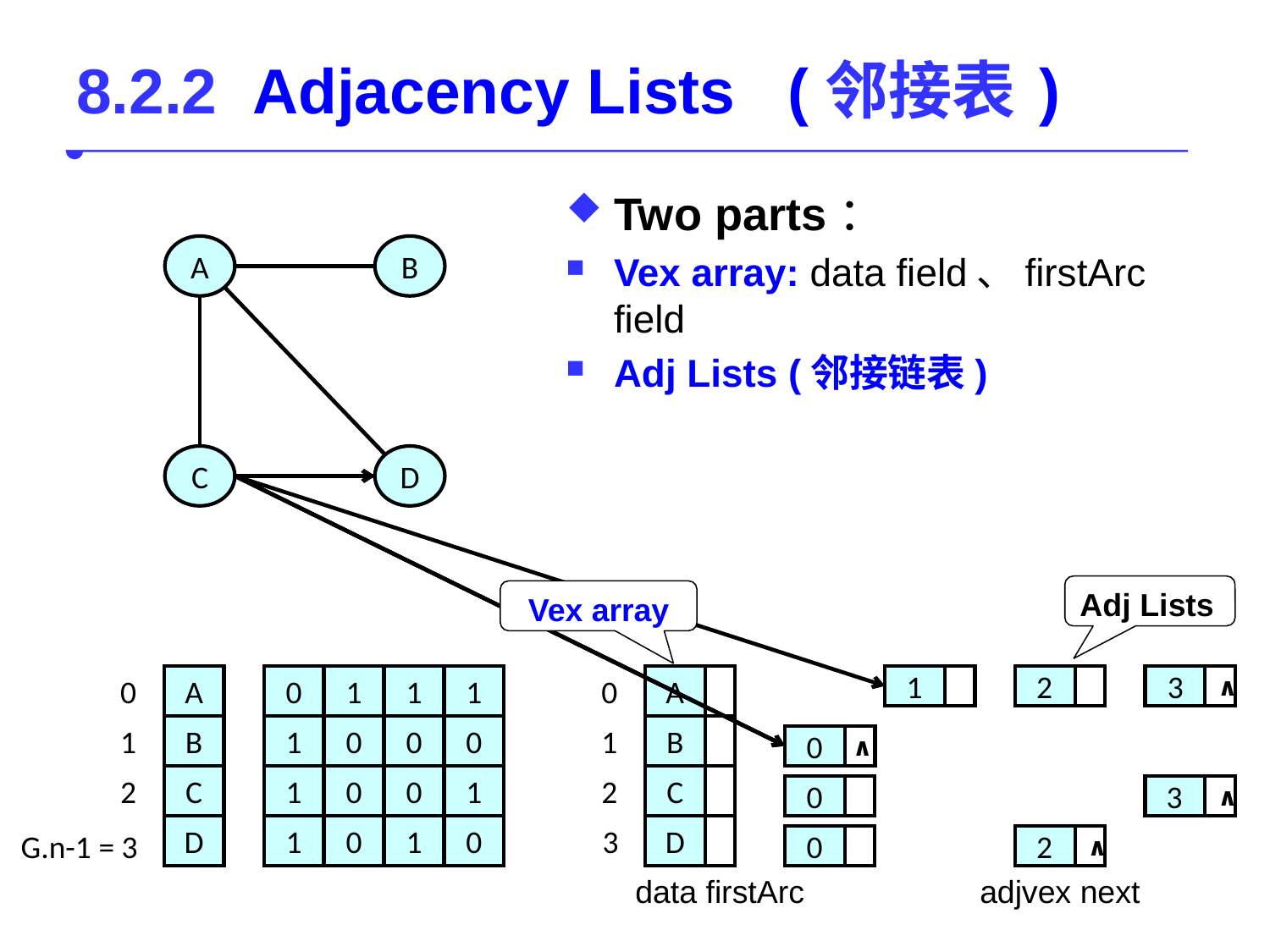

# 8.2.2  Adjacency Lists   (邻接表 )
Two parts：
Vex array: data field、firstArc field
Adj Lists (邻接链表)
A
B
C
D
Adj Lists
Vex array
A
B
C
D
0
1
2
G.n-1 = 3
1
1
1
0
0
0
0
1
0
0
1
1
0
1
0
1
A
B
C
D
0
1
2
3

1
2
3
0
0
3
0
2
∧
∧
∧
∧
data firstArc
adjvex next